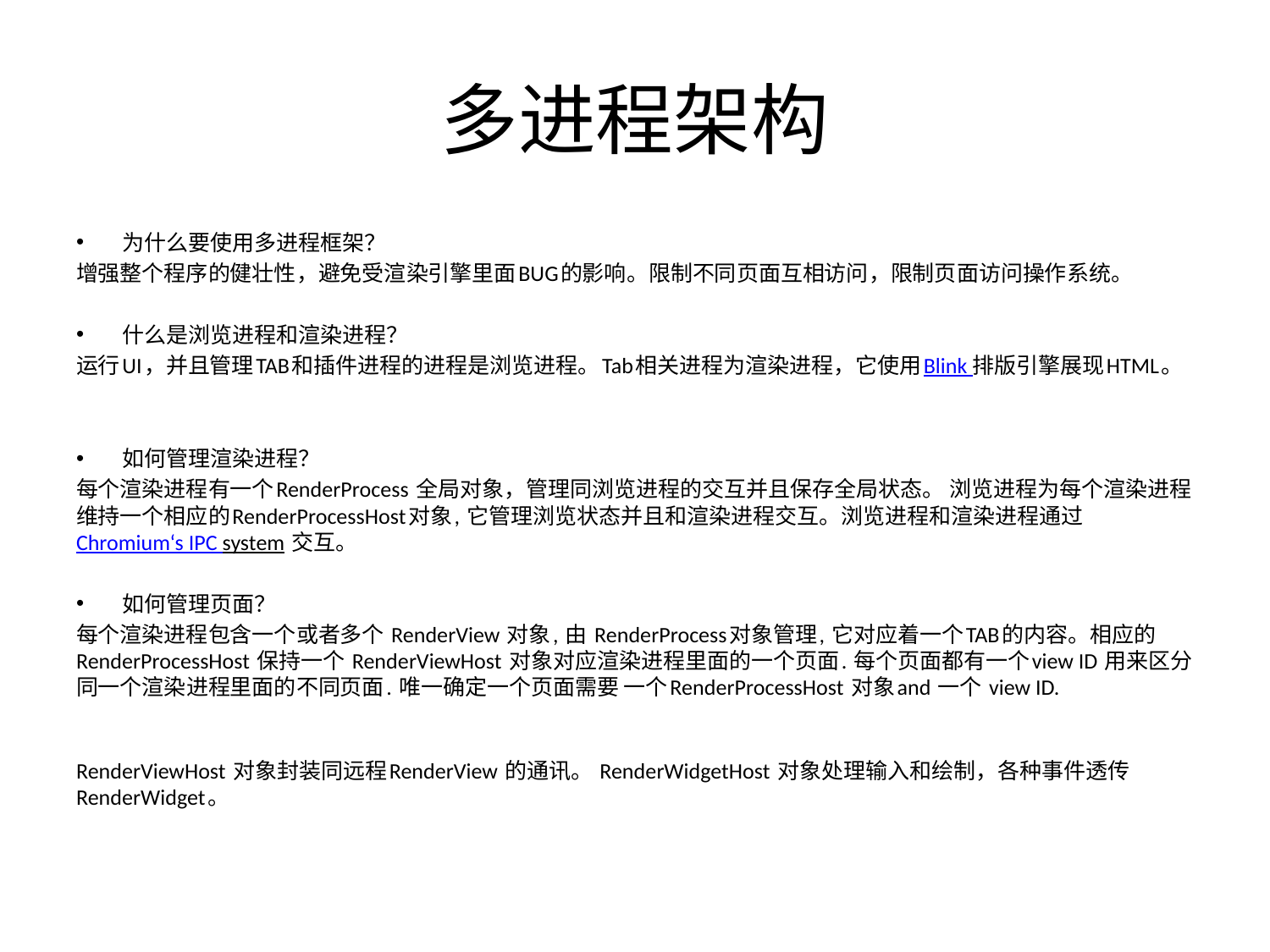

# 多进程架构
为什么要使用多进程框架？
增强整个程序的健壮性，避免受渲染引擎里面BUG的影响。限制不同页面互相访问，限制页面访问操作系统。

什么是浏览进程和渲染进程？
运行UI，并且管理TAB和插件进程的进程是浏览进程。Tab相关进程为渲染进程，它使用Blink 排版引擎展现HTML。

如何管理渲染进程？
每个渲染进程有一个RenderProcess 全局对象，管理同浏览进程的交互并且保存全局状态。 浏览进程为每个渲染进程维持一个相应的RenderProcessHost对象, 它管理浏览状态并且和渲染进程交互。浏览进程和渲染进程通过 Chromium‘s IPC system 交互。

如何管理页面？
每个渲染进程包含一个或者多个 RenderView 对象, 由 RenderProcess对象管理, 它对应着一个TAB的内容。相应的RenderProcessHost 保持一个 RenderViewHost 对象对应渲染进程里面的一个页面. 每个页面都有一个view ID 用来区分同一个渲染进程里面的不同页面. 唯一确定一个页面需要 一个RenderProcessHost 对象and 一个 view ID.
RenderViewHost 对象封装同远程RenderView 的通讯。 RenderWidgetHost 对象处理输入和绘制，各种事件透传RenderWidget。